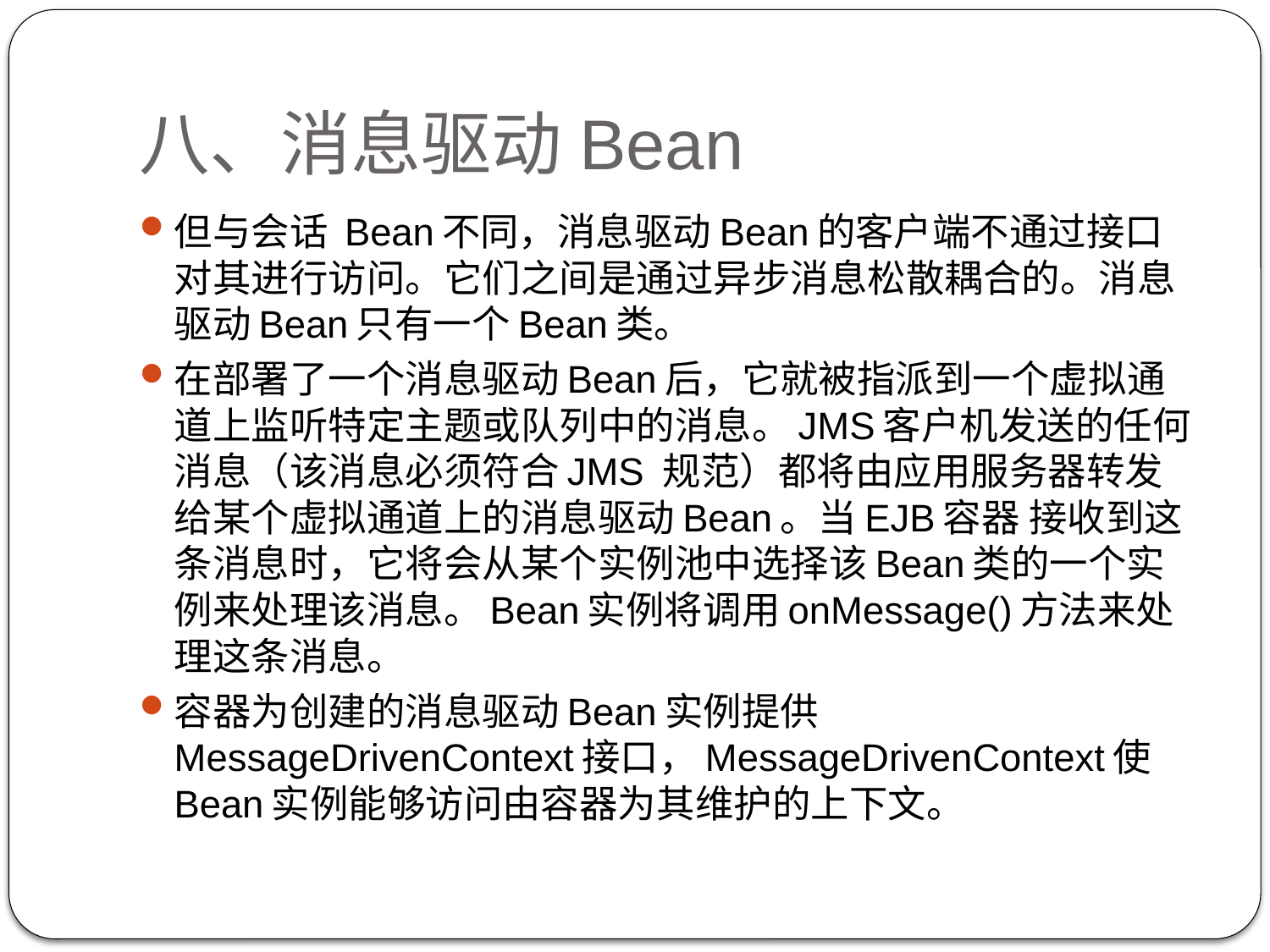

# 八、消息驱动Bean
但与会话 Bean不同，消息驱动Bean的客户端不通过接口对其进行访问。它们之间是通过异步消息松散耦合的。消息驱动Bean只有一个Bean类。
在部署了一个消息驱动Bean后，它就被指派到一个虚拟通道上监听特定主题或队列中的消息。JMS客户机发送的任何消息（该消息必须符合JMS 规范）都将由应用服务器转发给某个虚拟通道上的消息驱动Bean。当EJB容器 接收到这条消息时，它将会从某个实例池中选择该Bean类的一个实例来处理该消息。Bean实例将调用onMessage()方法来处理这条消息。
容器为创建的消息驱动Bean实例提供MessageDrivenContext接口，MessageDrivenContext使Bean实例能够访问由容器为其维护的上下文。